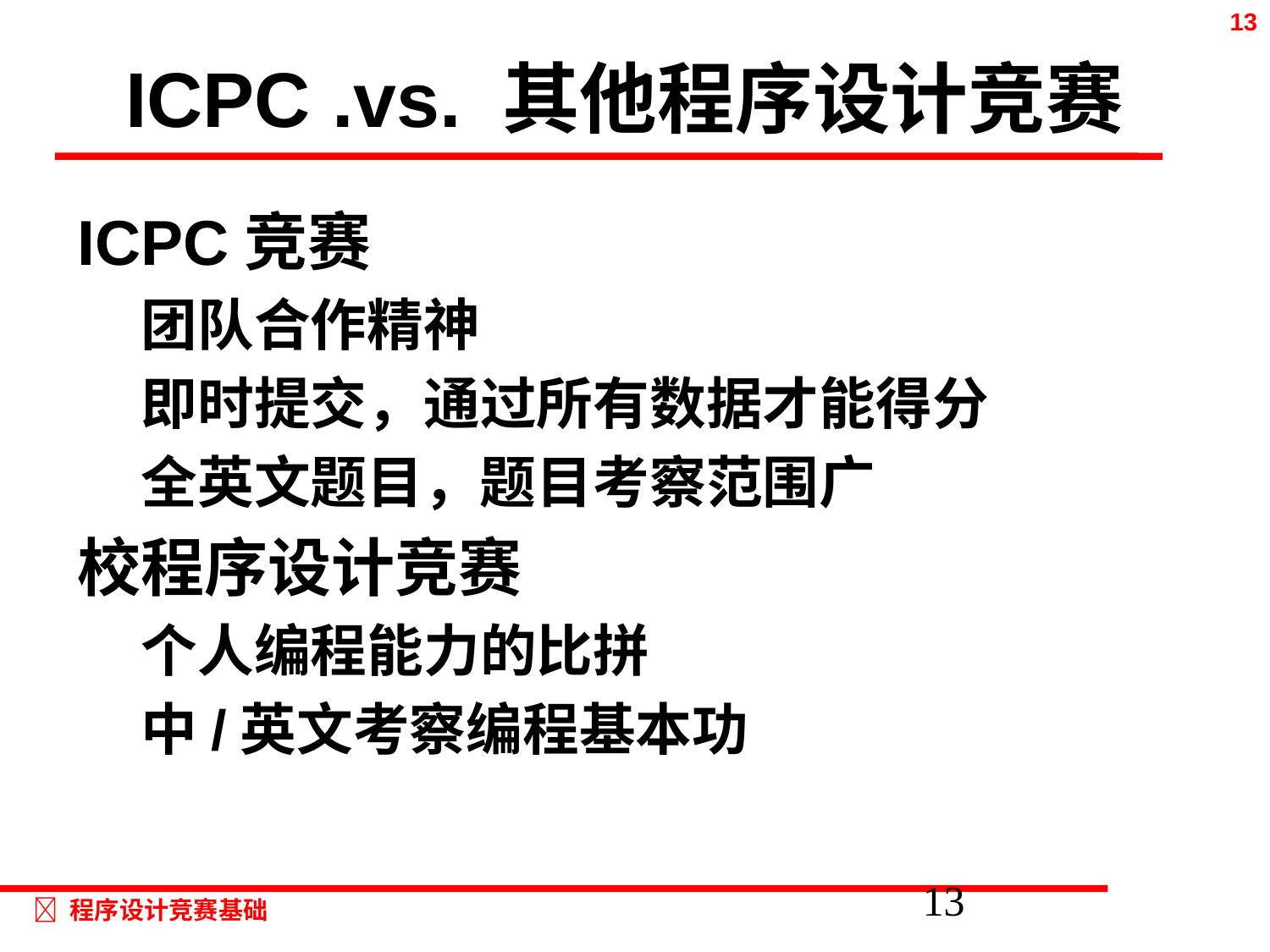

# ICPC .vs. 其他程序设计竞赛
ICPC竞赛
团队合作精神
即时提交，通过所有数据才能得分
全英文题目，题目考察范围广
校程序设计竞赛
个人编程能力的比拼
中/英文考察编程基本功
13